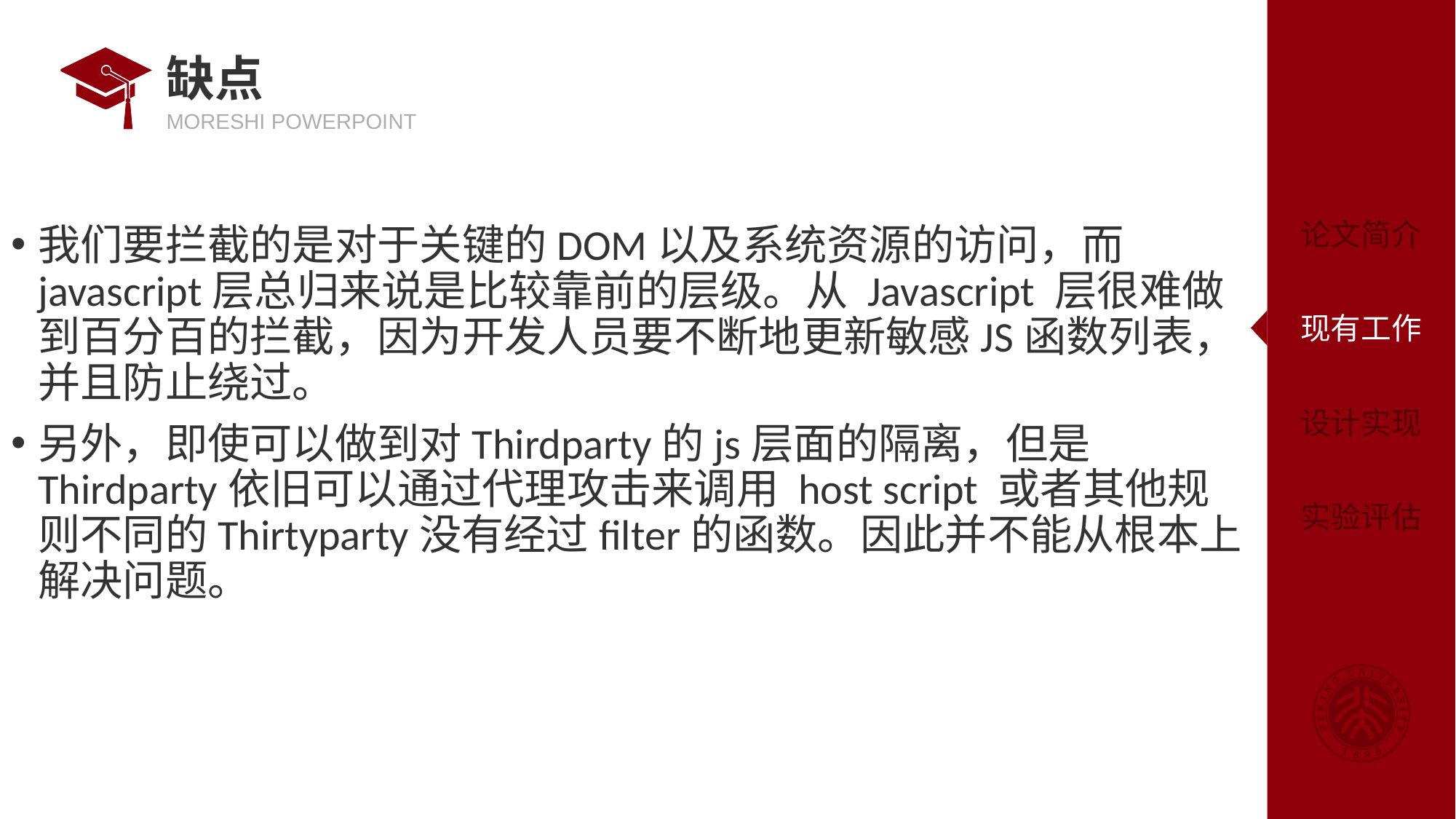

# 缺点
我们要拦截的是对于关键的DOM以及系统资源的访问，而javascript层总归来说是比较靠前的层级。从 Javascript 层很难做到百分百的拦截，因为开发人员要不断地更新敏感JS函数列表，并且防止绕过。
另外，即使可以做到对Thirdparty的js层面的隔离，但是Thirdparty依旧可以通过代理攻击来调用 host script 或者其他规则不同的Thirtyparty没有经过filter的函数。因此并不能从根本上解决问题。